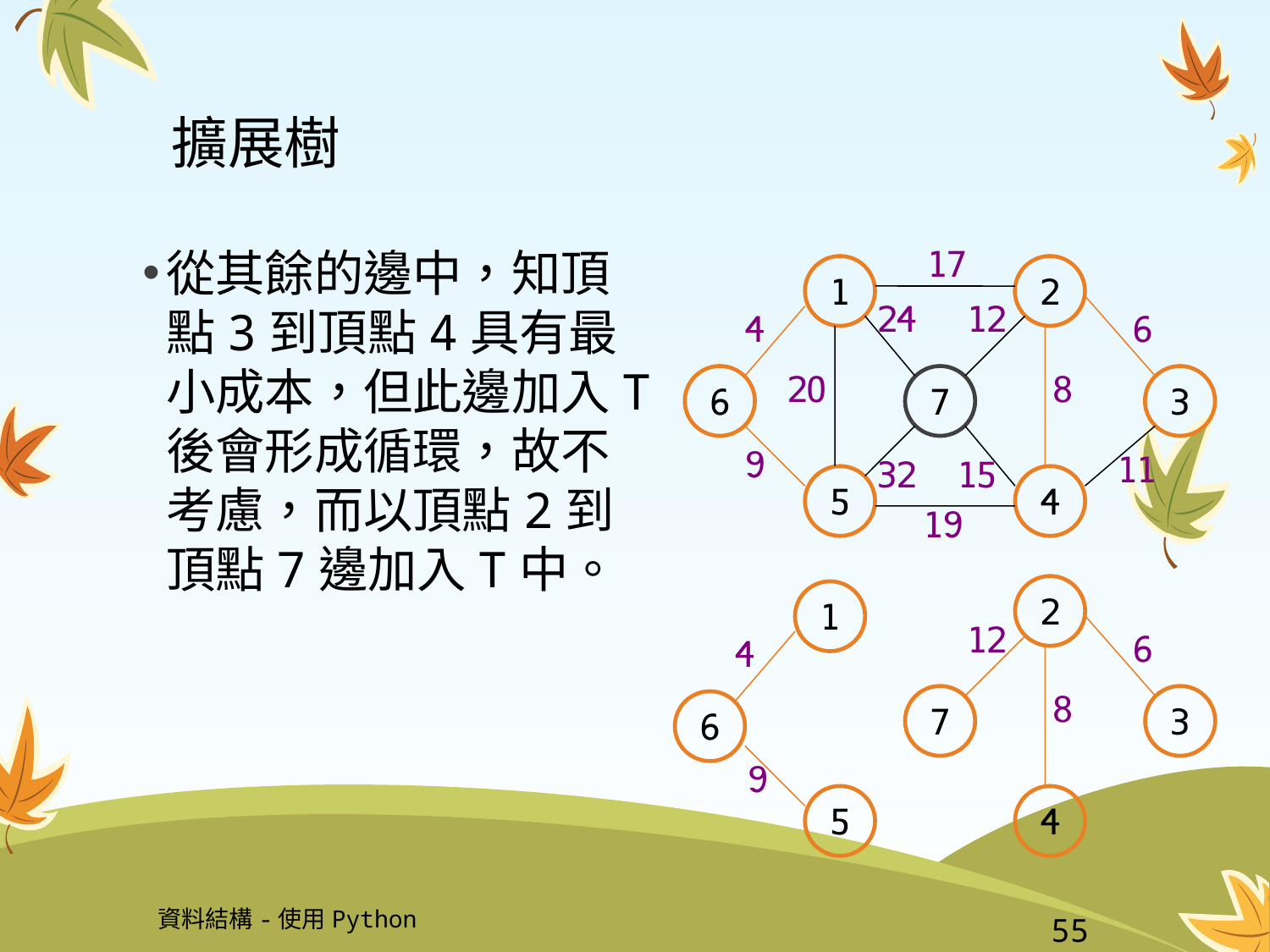

# 擴展樹
從其餘的邊中，知頂點3到頂點4具有最小成本，但此邊加入T後會形成循環，故不考慮，而以頂點2到頂點7邊加入T中。
17
1
2

24
12

4
6

20
8
6
7
3

9
11
32
15
5
4
19

2
1
12

6
4

8
7
3
6

9
5
4
資料結構-使用Python
55